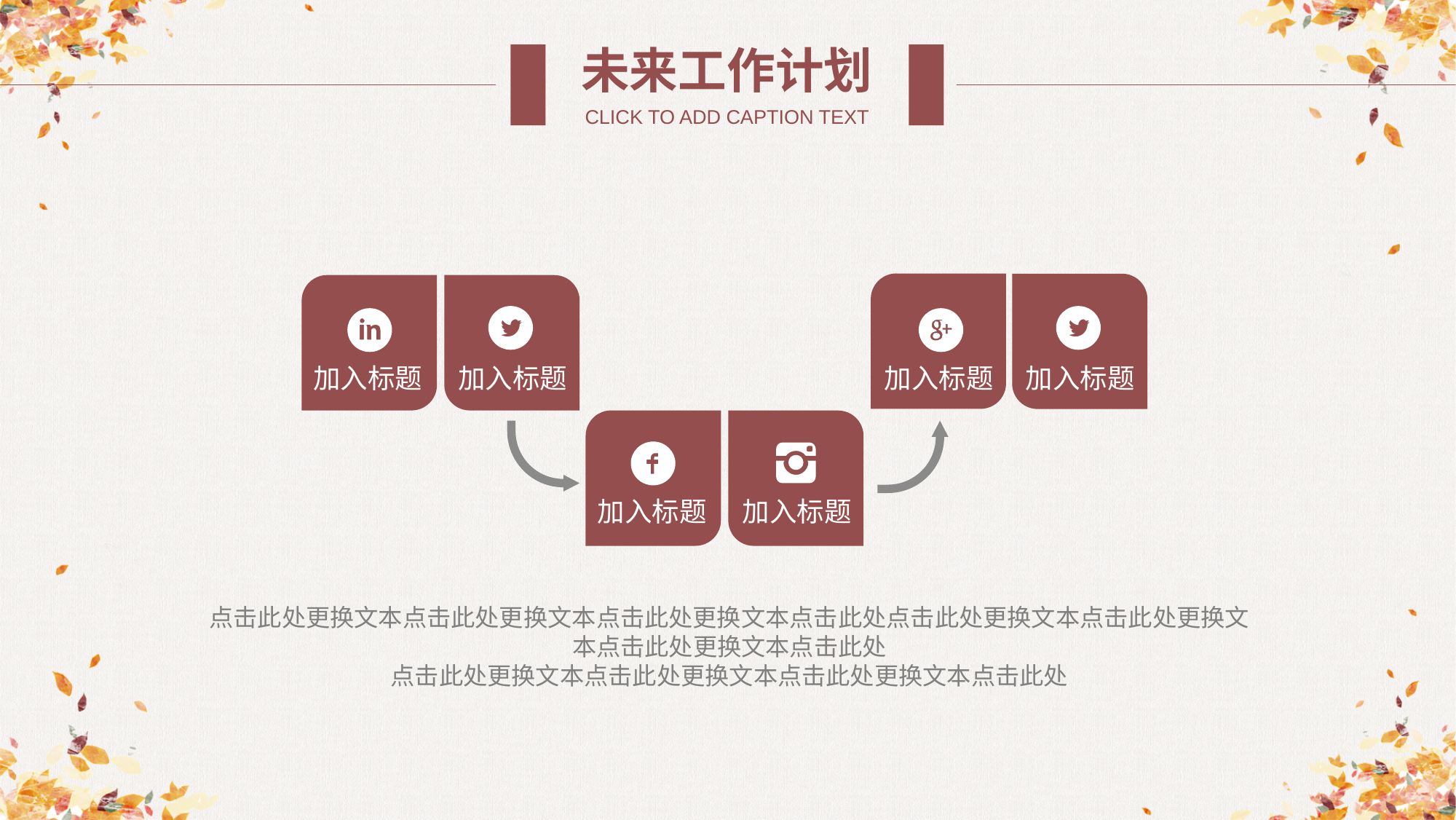

未来工作计划
CLICK TO ADD CAPTION TEXT

加入标题

加入标题

加入标题

加入标题

加入标题

加入标题

点击此处更换文本点击此处更换文本点击此处更换文本点击此处点击此处更换文本点击此处更换文本点击此处更换文本点击此处
点击此处更换文本点击此处更换文本点击此处更换文本点击此处